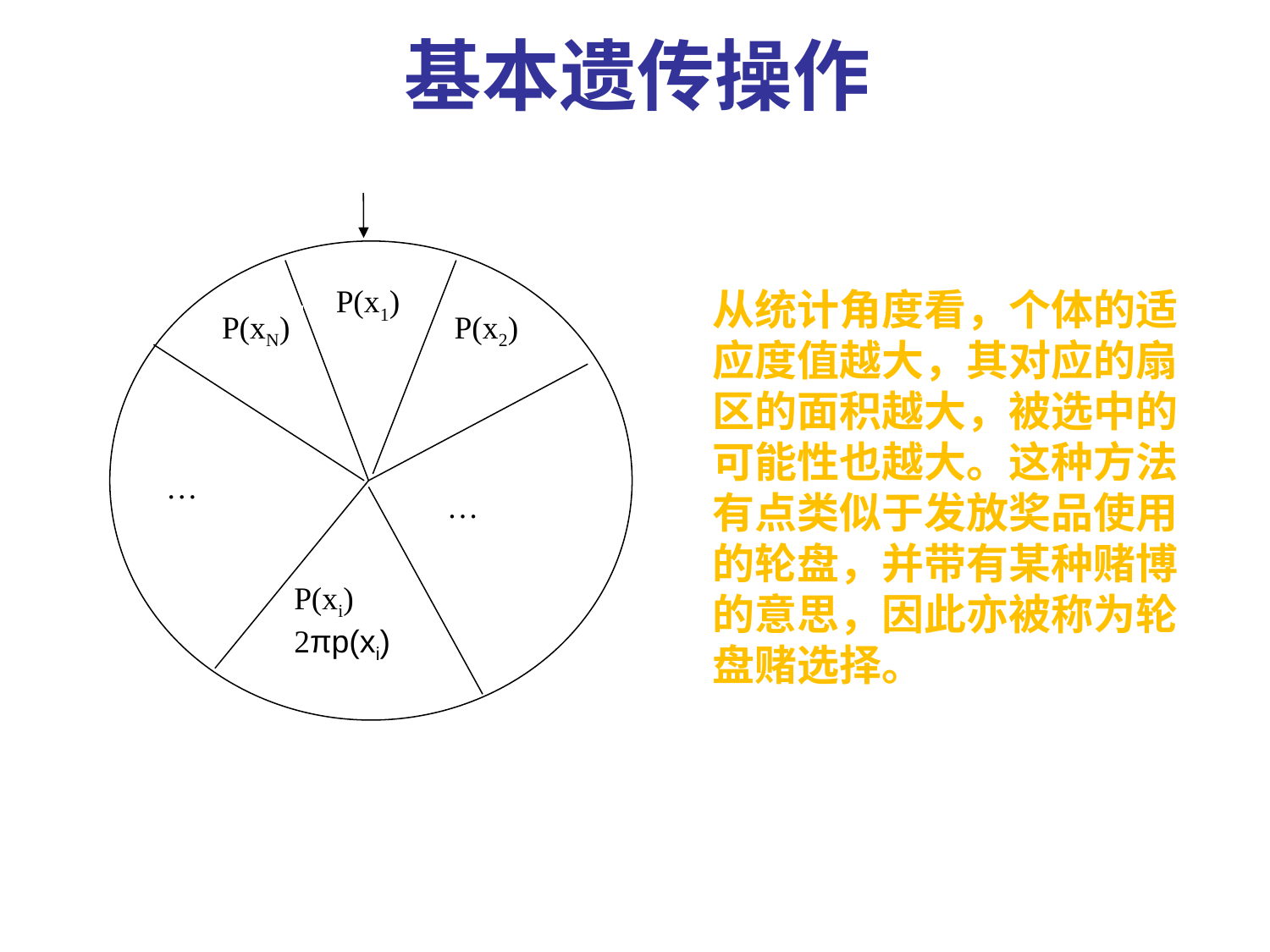

基本遗传操作

P(x1)
P(xN)
P(x2)

…

…

P(xi)
2πp(xi)
从统计角度看，个体的适应度值越大，其对应的扇区的面积越大，被选中的可能性也越大。这种方法有点类似于发放奖品使用的轮盘，并带有某种赌博的意思，因此亦被称为轮盘赌选择。